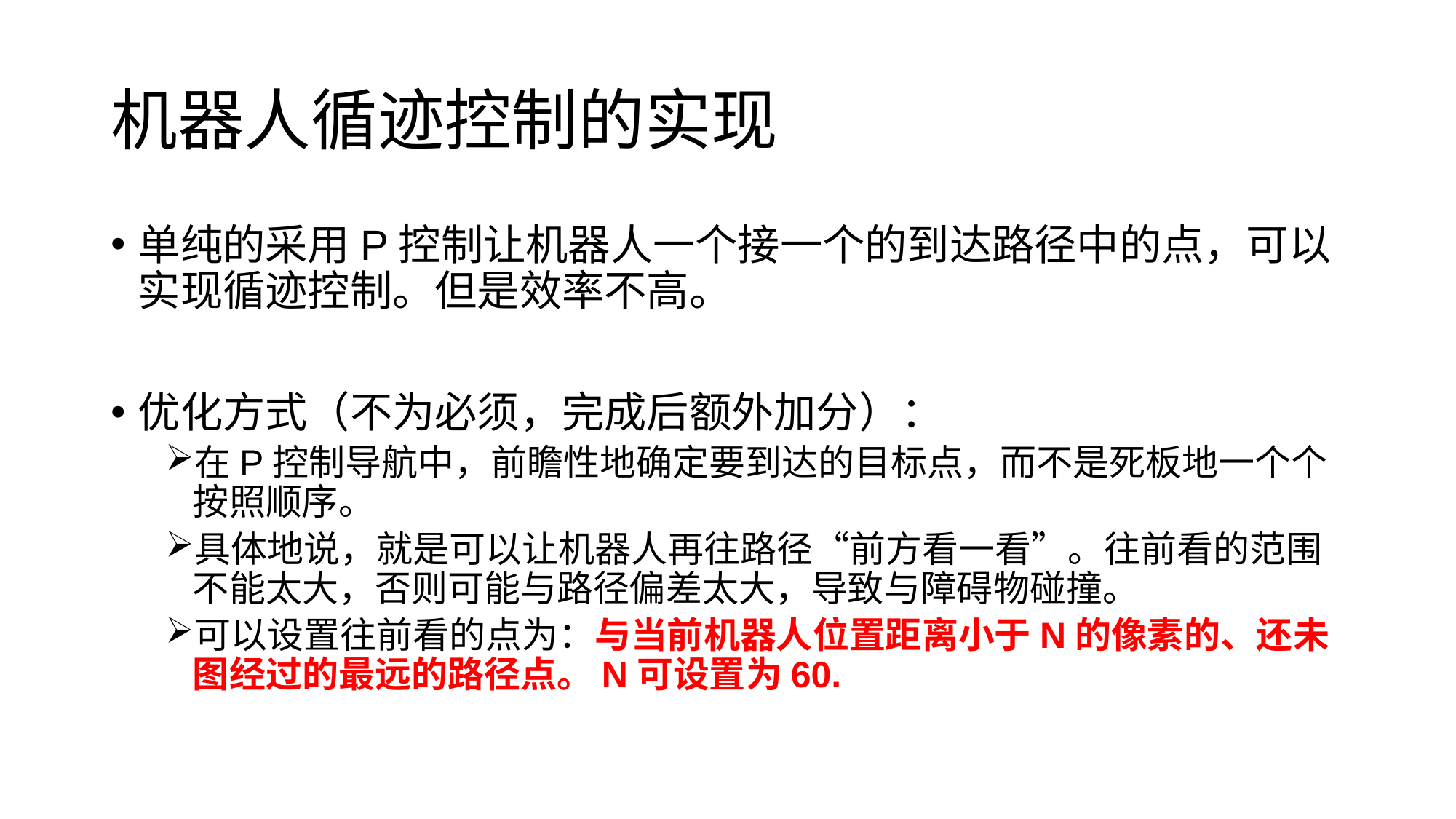

# 机器人循迹控制的实现
单纯的采用P控制让机器人一个接一个的到达路径中的点，可以实现循迹控制。但是效率不高。

优化方式（不为必须，完成后额外加分）：
在P控制导航中，前瞻性地确定要到达的目标点，而不是死板地一个个按照顺序。
具体地说，就是可以让机器人再往路径“前方看一看”。往前看的范围不能太大，否则可能与路径偏差太大，导致与障碍物碰撞。
可以设置往前看的点为：与当前机器人位置距离小于N的像素的、还未图经过的最远的路径点。N可设置为60.